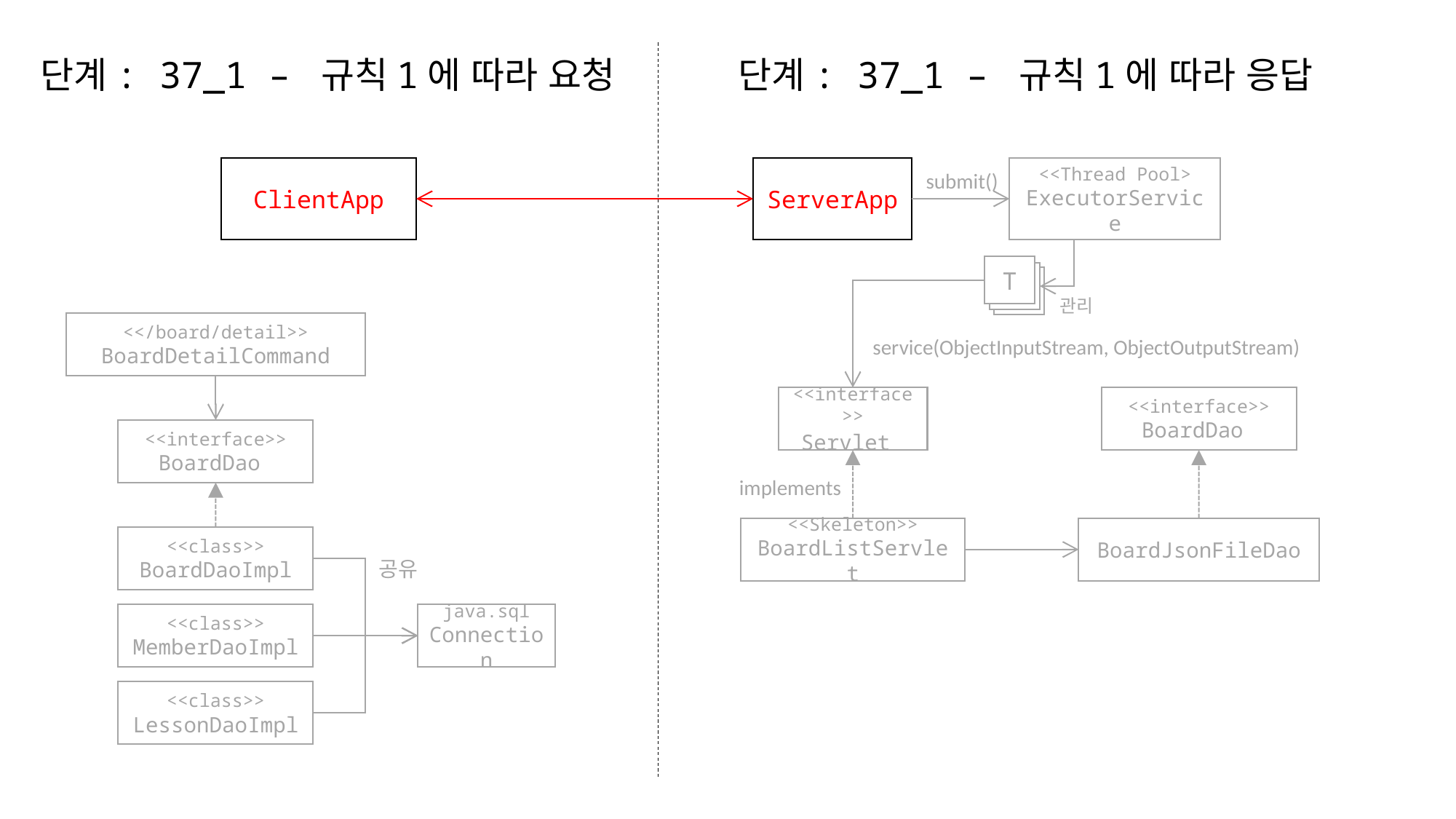

단계: 37_1 – 규칙1에 따라 요청
단계: 37_1 – 규칙1에 따라 응답
ClientApp
ServerApp
<<Thread Pool>
ExecutorService
submit()
T
T
T
관리
<</board/detail>>
BoardDetailCommand
service(ObjectInputStream, ObjectOutputStream)
<<interface>>
BoardDao
<<interface>>
Servlet
<<interface>>
BoardDao
implements
BoardJsonFileDao
<<Skeleton>>
BoardListServlet
<<class>>
BoardDaoImpl
공유
<<class>>
MemberDaoImpl
java.sql
Connection
<<class>>
LessonDaoImpl